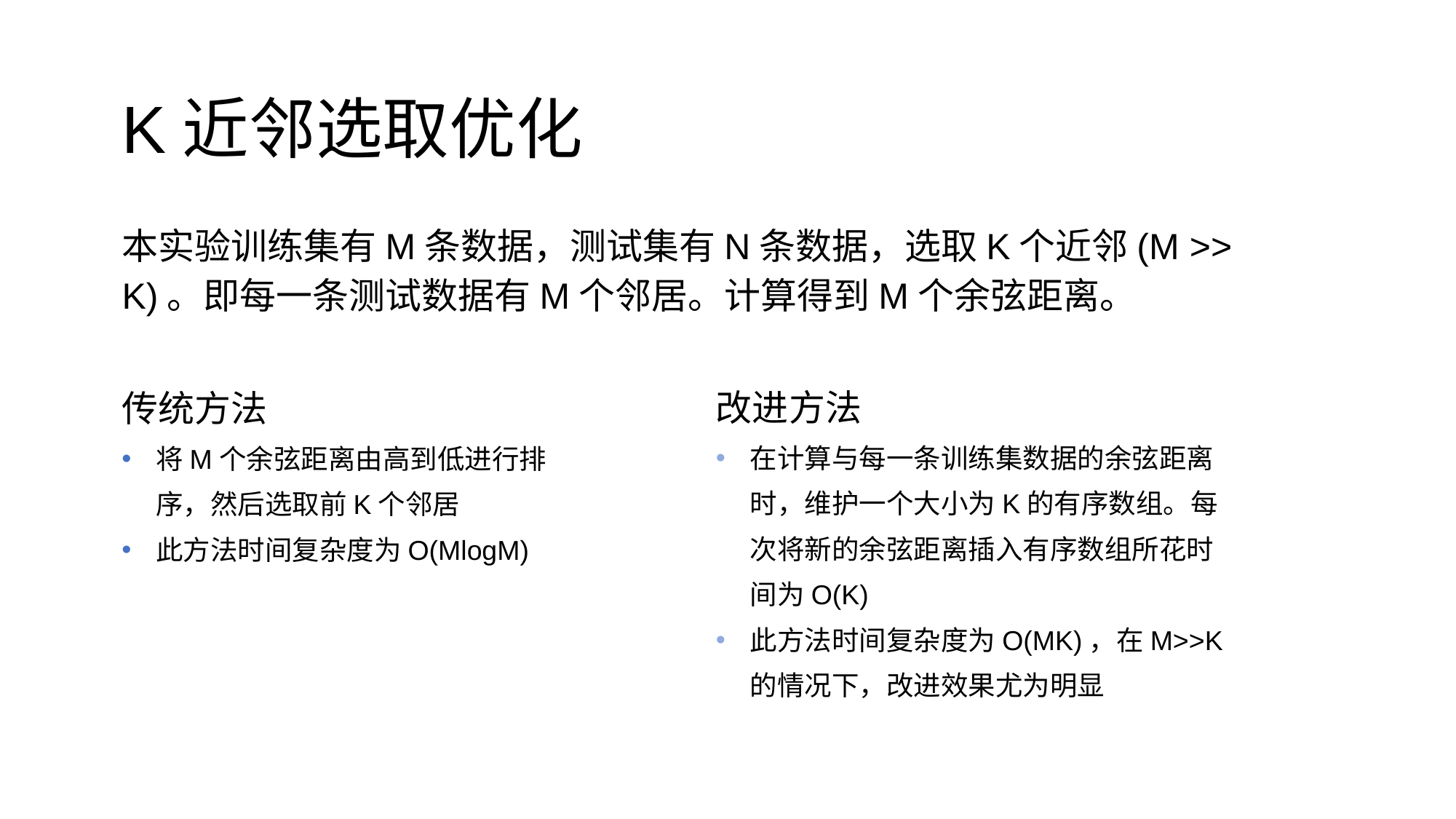

# K近邻选取优化
本实验训练集有M条数据，测试集有N条数据，选取K个近邻(M >> K)。即每一条测试数据有M个邻居。计算得到M个余弦距离。
改进方法
在计算与每一条训练集数据的余弦距离时，维护一个大小为K的有序数组。每次将新的余弦距离插入有序数组所花时间为O(K)
此方法时间复杂度为O(MK)，在M>>K的情况下，改进效果尤为明显
传统方法
将M个余弦距离由高到低进行排序，然后选取前K个邻居
此方法时间复杂度为O(MlogM)